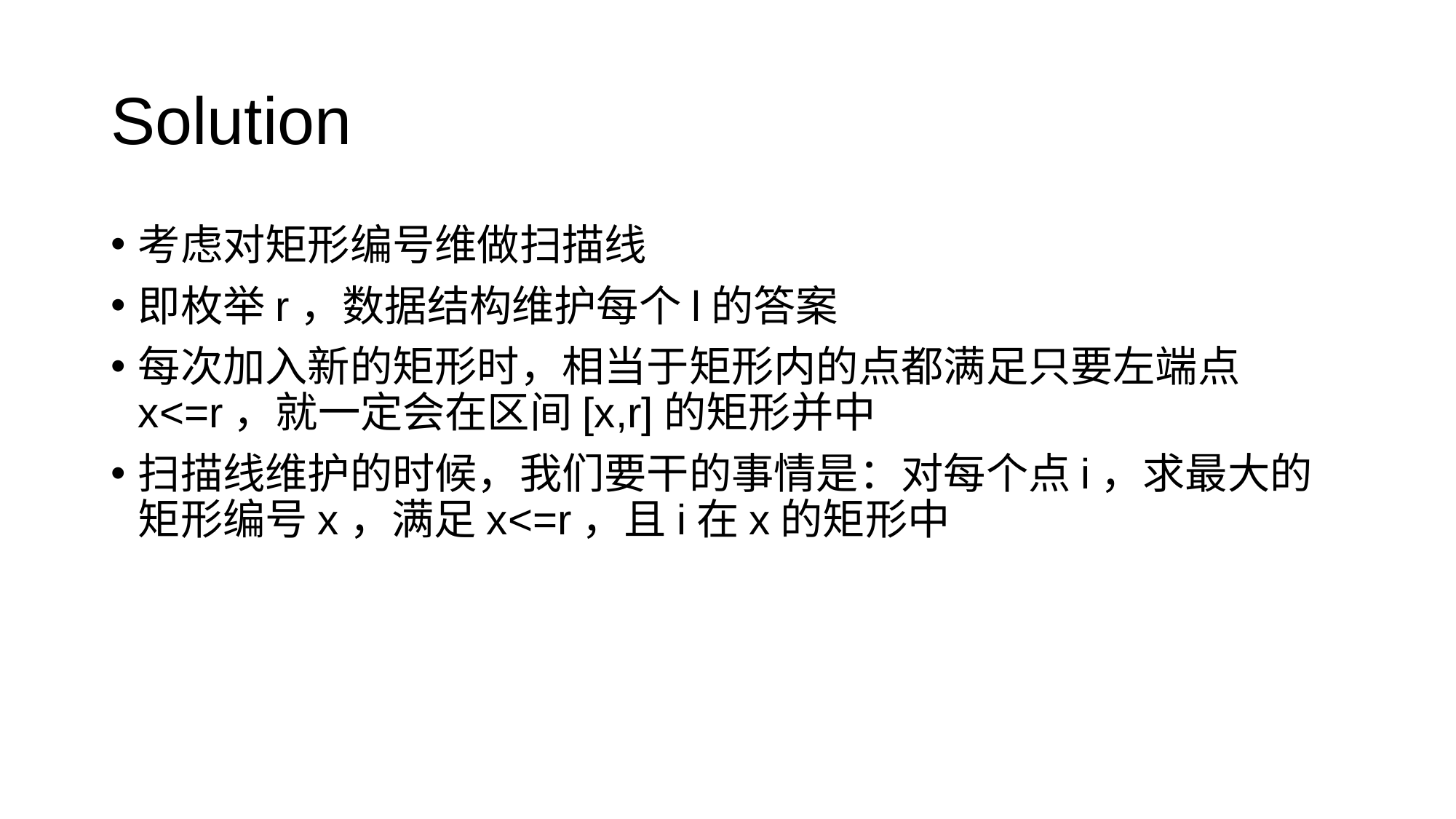

# Solution
考虑对矩形编号维做扫描线
即枚举r，数据结构维护每个l的答案
每次加入新的矩形时，相当于矩形内的点都满足只要左端点x<=r，就一定会在区间[x,r]的矩形并中
扫描线维护的时候，我们要干的事情是：对每个点i，求最大的矩形编号x，满足x<=r，且i在x的矩形中